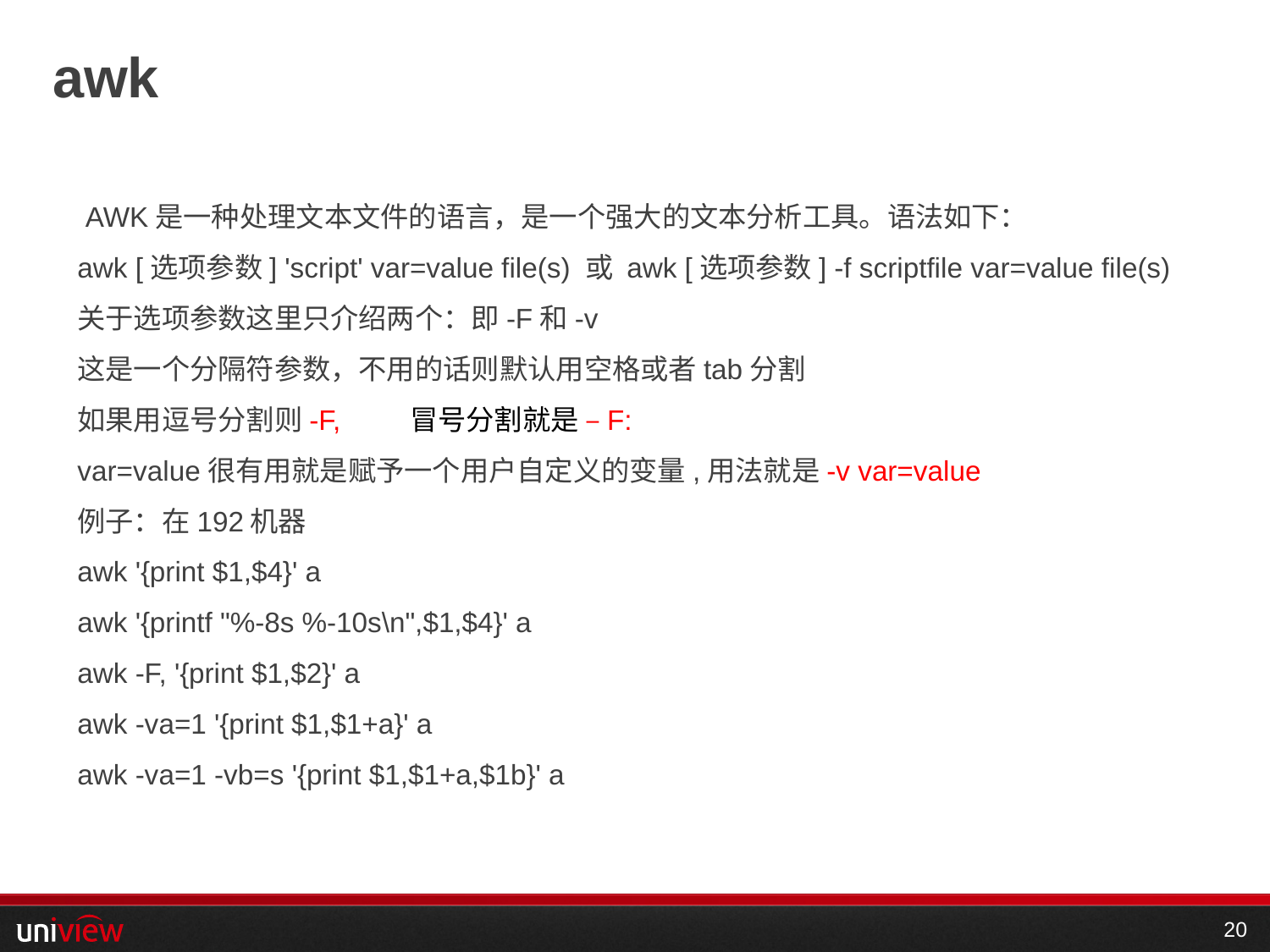

# awk
 AWK是一种处理文本文件的语言，是一个强大的文本分析工具。语法如下：
awk [选项参数] 'script' var=value file(s) 或 awk [选项参数] -f scriptfile var=value file(s)
关于选项参数这里只介绍两个：即-F和-v
这是一个分隔符参数，不用的话则默认用空格或者tab分割
如果用逗号分割则-F,        冒号分割就是 –F:
var=value很有用就是赋予一个用户自定义的变量,用法就是-v var=value
例子：在192机器
awk '{print $1,$4}' a
awk '{printf "%-8s %-10s\n",$1,$4}' a
awk -F, '{print $1,$2}' a
awk -va=1 '{print $1,$1+a}' a
awk -va=1 -vb=s '{print $1,$1+a,$1b}' a